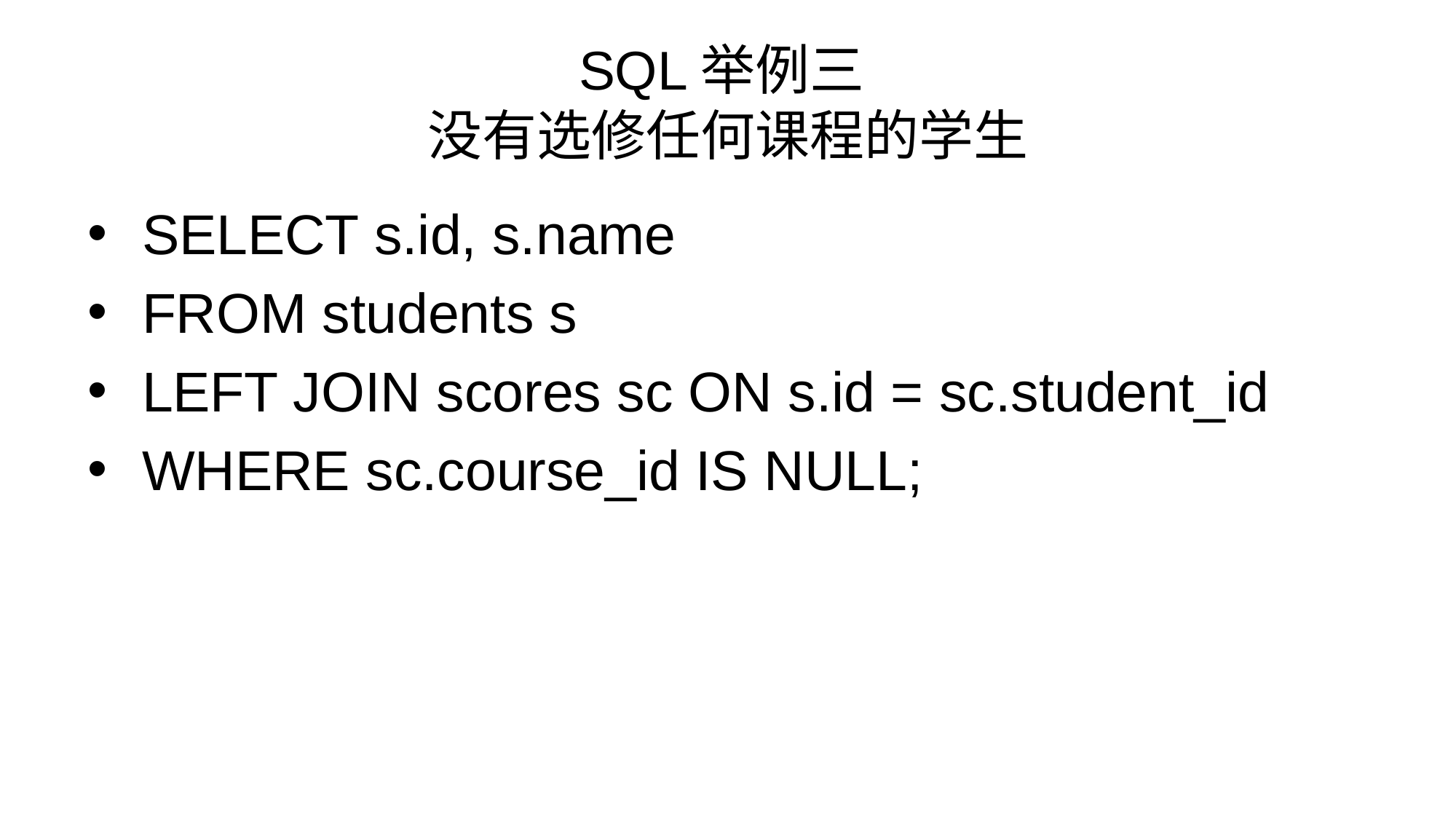

# SQL举例三 没有选修任何课程的学生
SELECT s.id, s.name
FROM students s
LEFT JOIN scores sc ON s.id = sc.student_id
WHERE sc.course_id IS NULL;